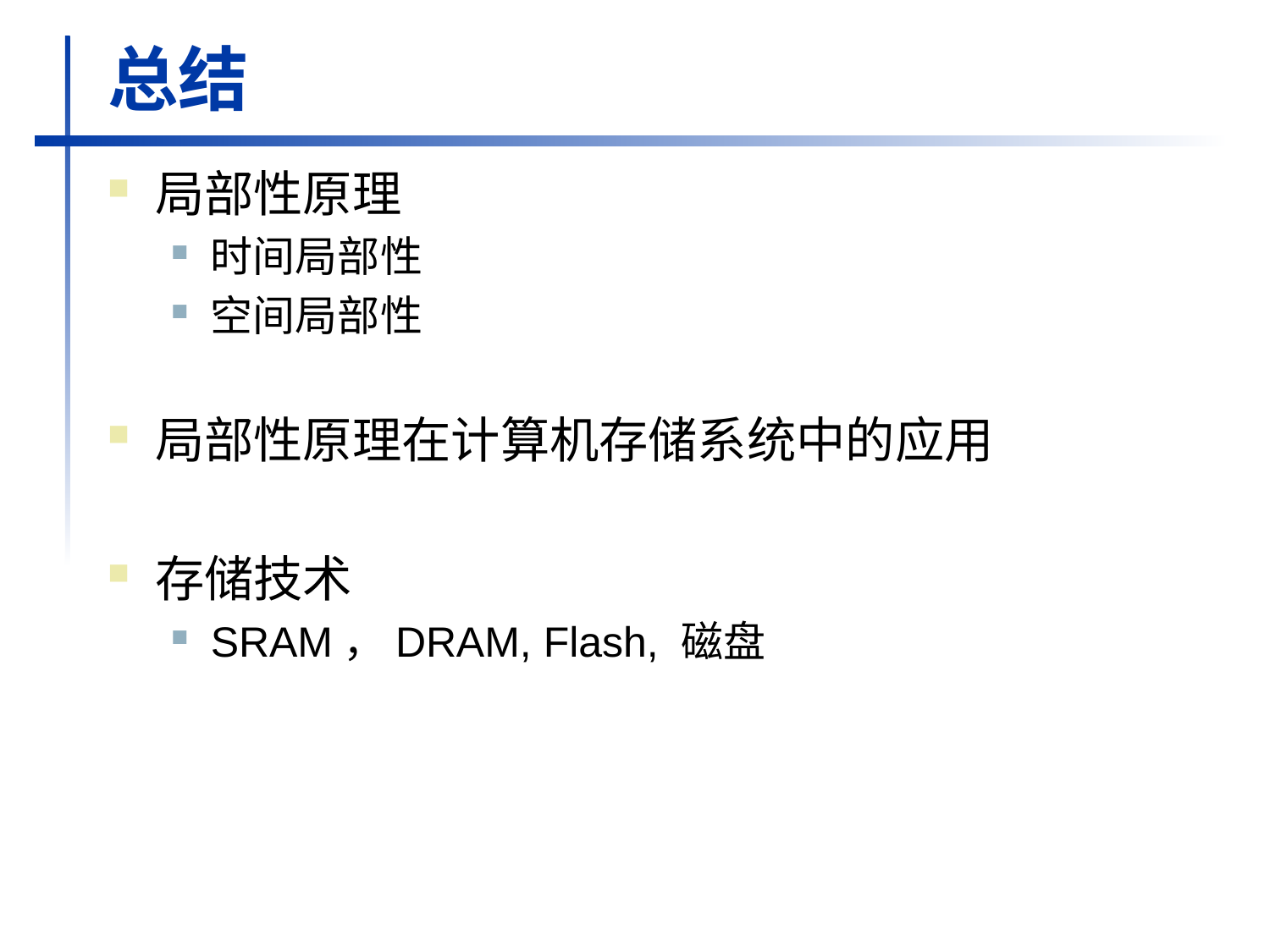

# 总结
局部性原理
时间局部性
空间局部性

局部性原理在计算机存储系统中的应用

存储技术
SRAM，DRAM, Flash, 磁盘